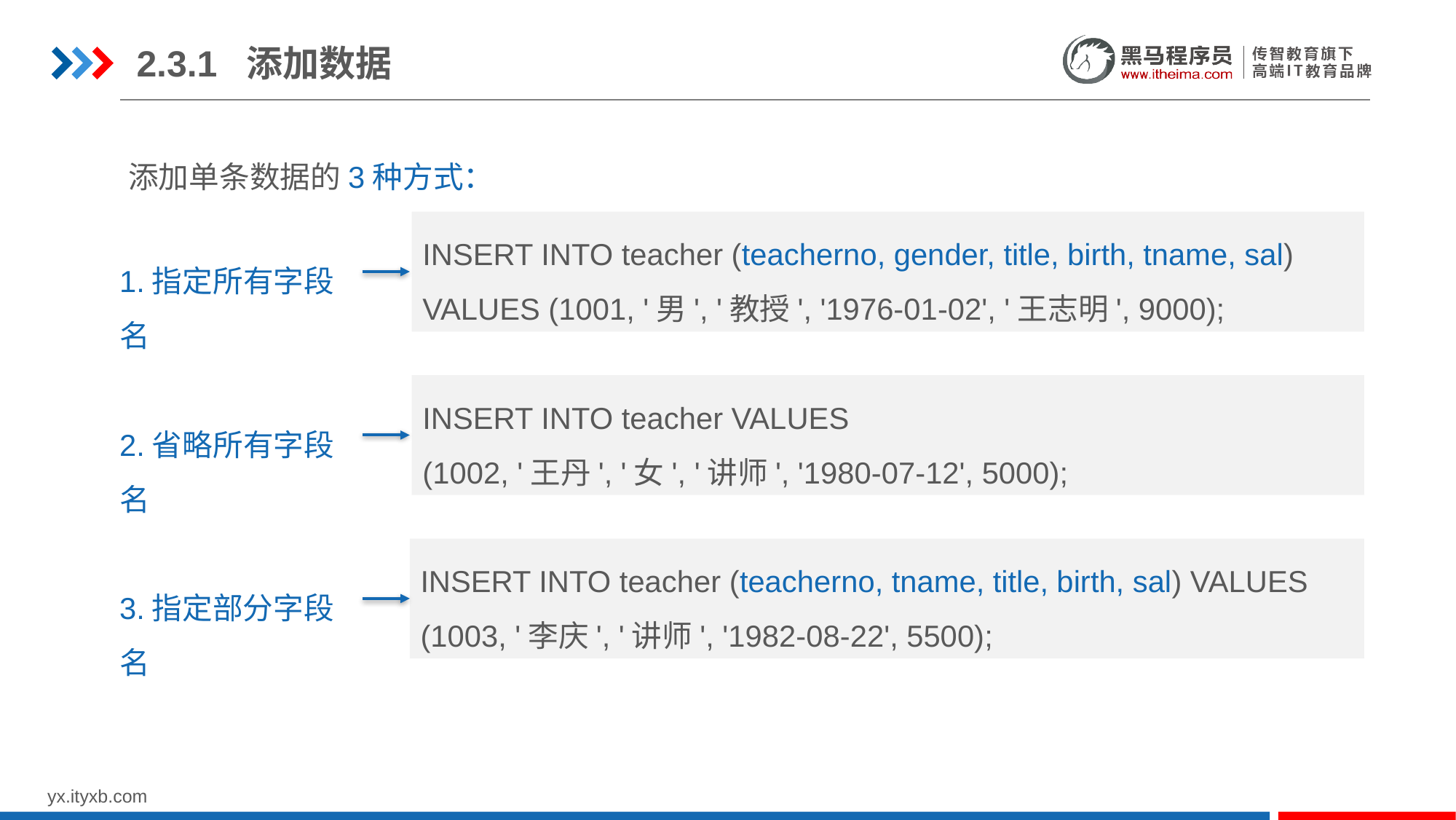

2.3.1  添加数据
添加单条数据的3种方式：
INSERT INTO teacher (teacherno, gender, title, birth, tname, sal)
VALUES (1001, '男', '教授', '1976-01-02', '王志明', 9000);
1.指定所有字段名
INSERT INTO teacher VALUES
(1002, '王丹', '女', '讲师', '1980-07-12', 5000);
2.省略所有字段名
INSERT INTO teacher (teacherno, tname, title, birth, sal) VALUES
(1003, '李庆', '讲师', '1982-08-22', 5500);
3.指定部分字段名